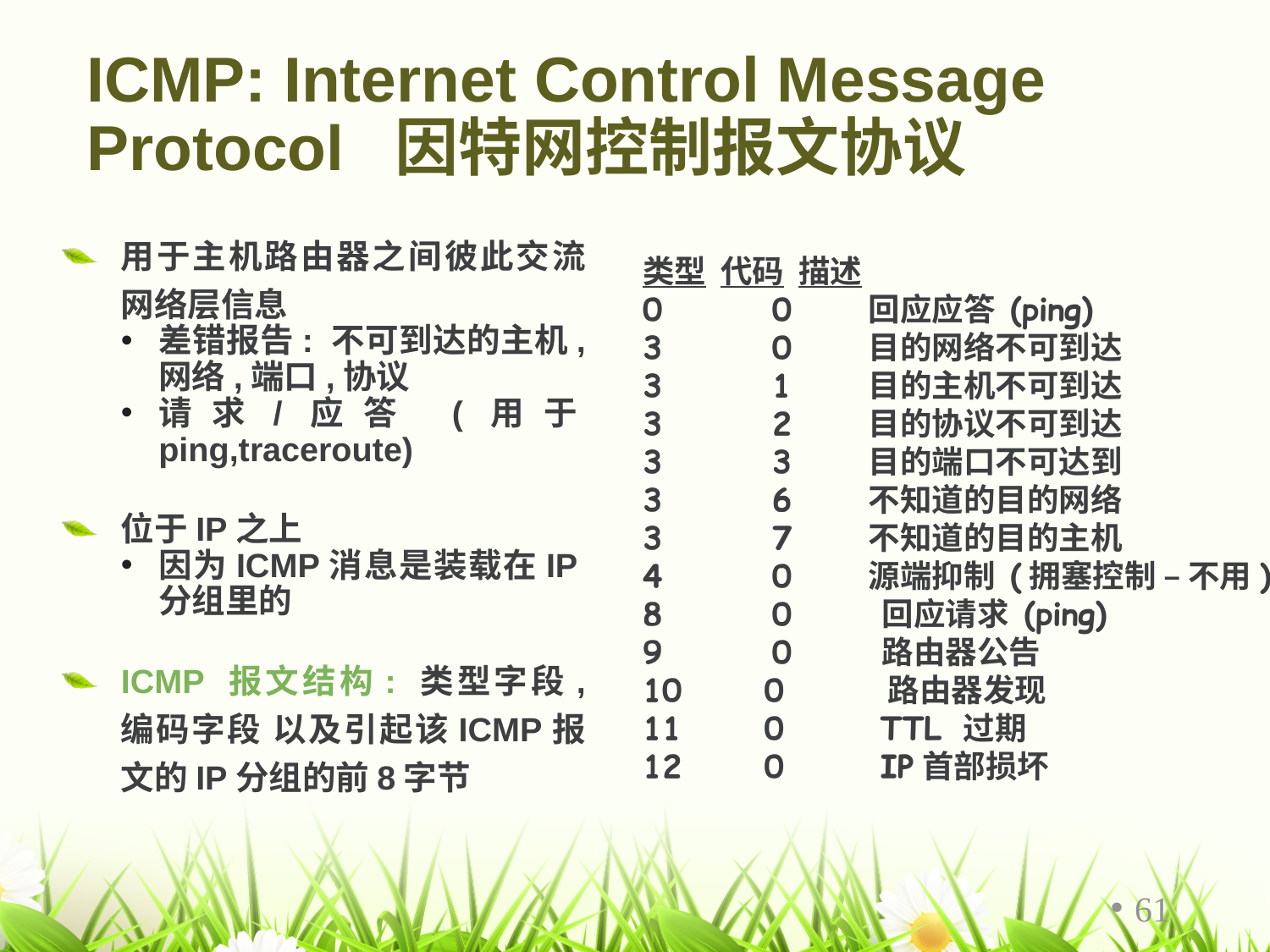

# ICMP: Internet Control Message Protocol  因特网控制报文协议
用于主机路由器之间彼此交流网络层信息
差错报告: 不可到达的主机, 网络,端口,协议
请求/应答 (用于ping,traceroute)
位于IP之上
因为ICMP消息是装载在IP分组里的
ICMP 报文结构: 类型字段, 编码字段 以及引起该ICMP报文的IP分组的前8字节
类型  代码  描述
0        0     回应应答 (ping)
3        0     目的网络不可到达
3        1     目的主机不可到达
3        2     目的协议不可到达
3        3     目的端口不可达到
3        6     不知道的目的网络
3        7     不知道的目的主机
4        0     源端抑制 (拥塞控制 – 不用)
8        0      回应请求 (ping)
9        0      路由器公告
10      0       路由器发现
11      0       TTL 过期
12      0       IP首部损坏
61